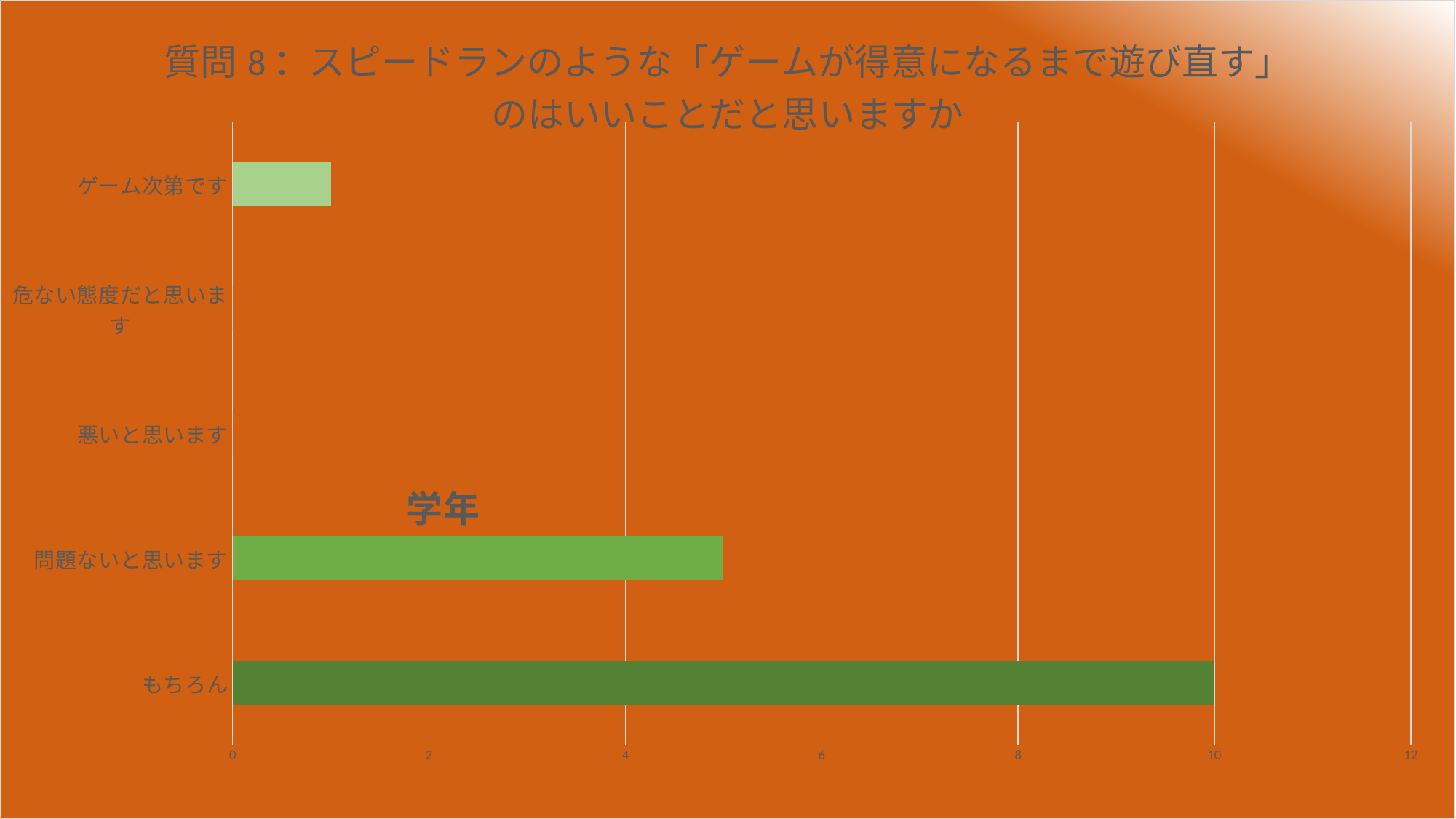

### Chart:

| Category | 質問8：スピードランのような「ゲームが得意になるまで遊び直す」のはいいことだと思いますか |
|---|---|
| もちろん | 10.0 |
| 問題ないと思います | 5.0 |
| 悪いと思います | 0.0 |
| 危ない態度だと思います | 0.0 |
| ゲーム次第です | 1.0 |

[unsupported chart]

### Chart: 学年

| Category |
|---|